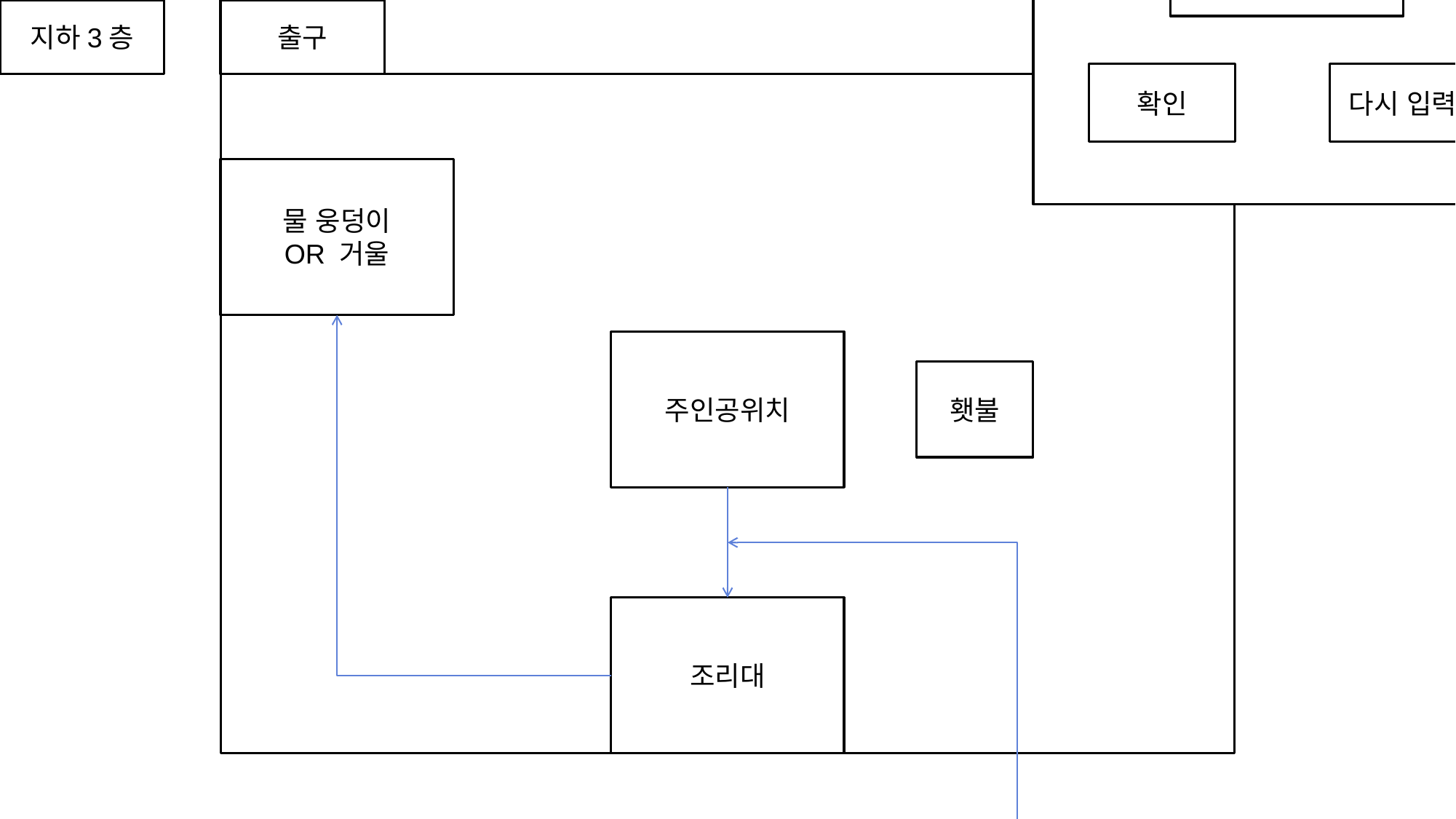

지하3층
출구

이름 입력 창
확인
다시 입력

물 웅덩이
OR 거울
주인공위치
횃불
조리대
조리대 근처에서 상호작용 버튼 터치